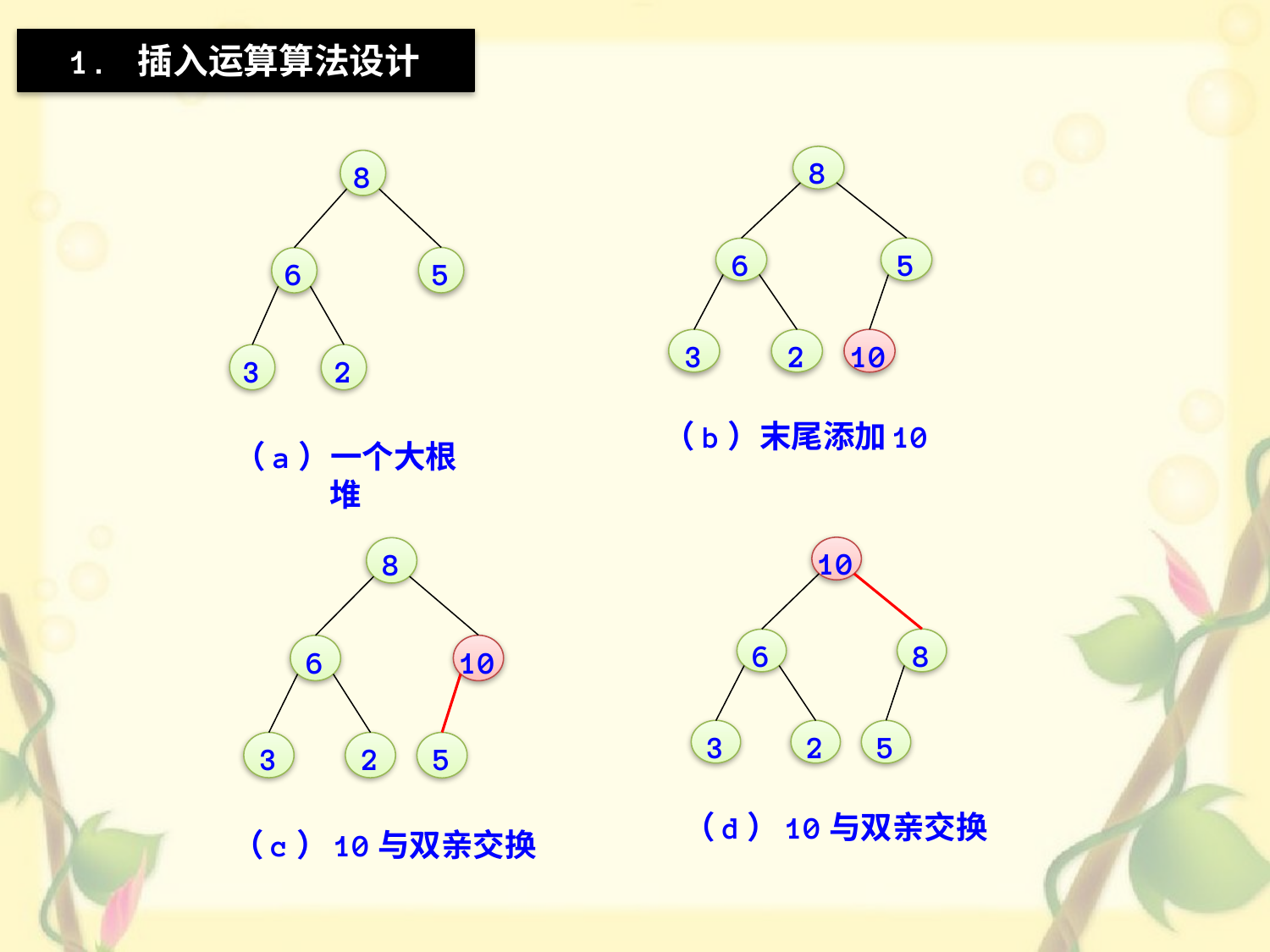

1. 插入运算算法设计
8

5
6

3
2
10
（b）末尾添加10
8

5
6

3
2
（a）一个大根堆
10

8
6

3
2
5
（d）10与双亲交换
8

10
6

3
2
5
（c）10与双亲交换